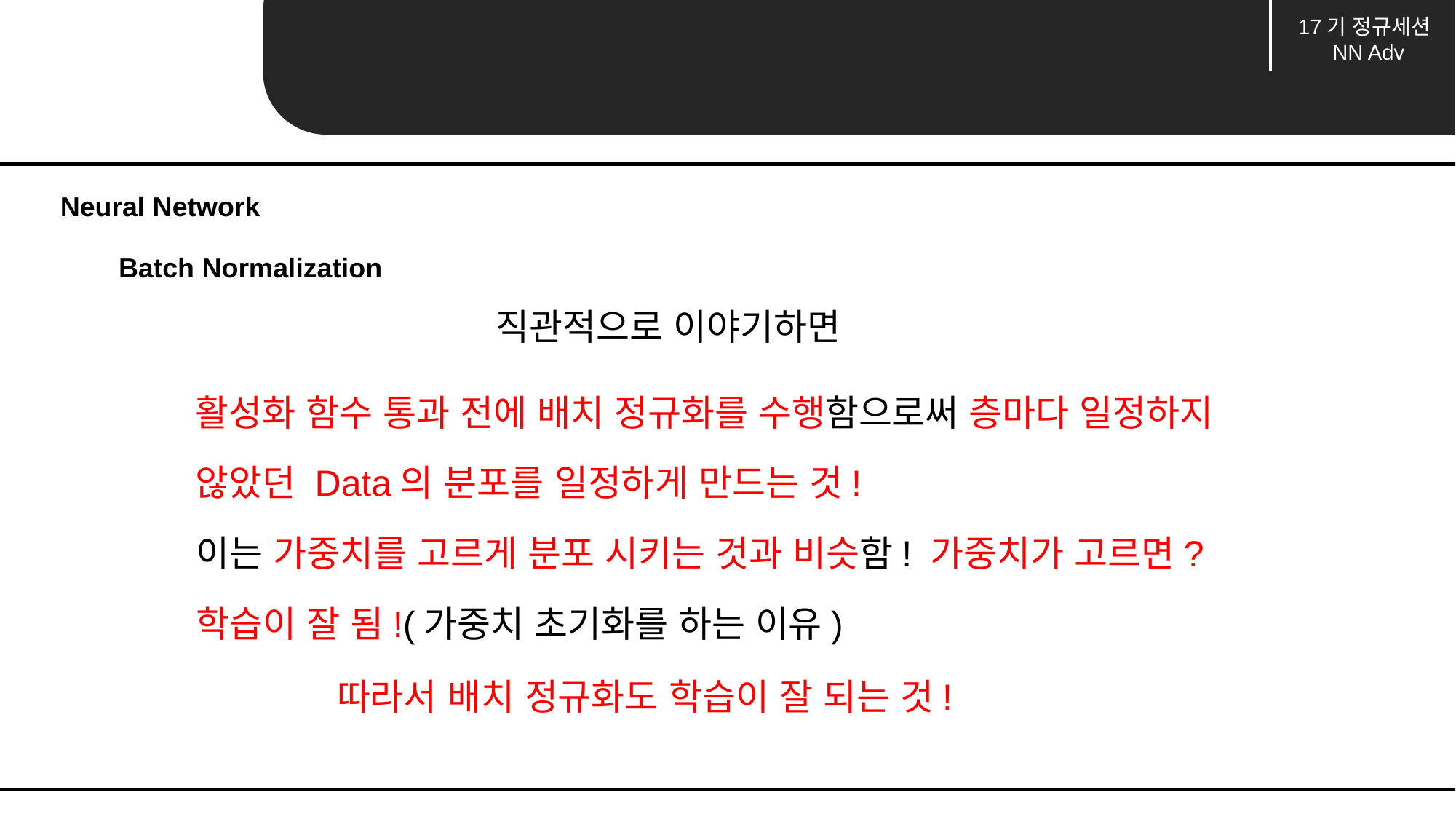

17기 정규세션
SVM
17기 정규세션
NN Adv
Unit  04 ㅣBatch Normalization
Neural Network
Batch Normalization
직관적으로 이야기하면
활성화 함수 통과 전에 배치 정규화를 수행함으로써 층마다 일정하지 않았던 Data의 분포를 일정하게 만드는 것!
이는 가중치를 고르게 분포 시키는 것과 비슷함! 가중치가 고르면? 학습이 잘 됨!(가중치 초기화를 하는 이유)
따라서 배치 정규화도 학습이 잘 되는 것!